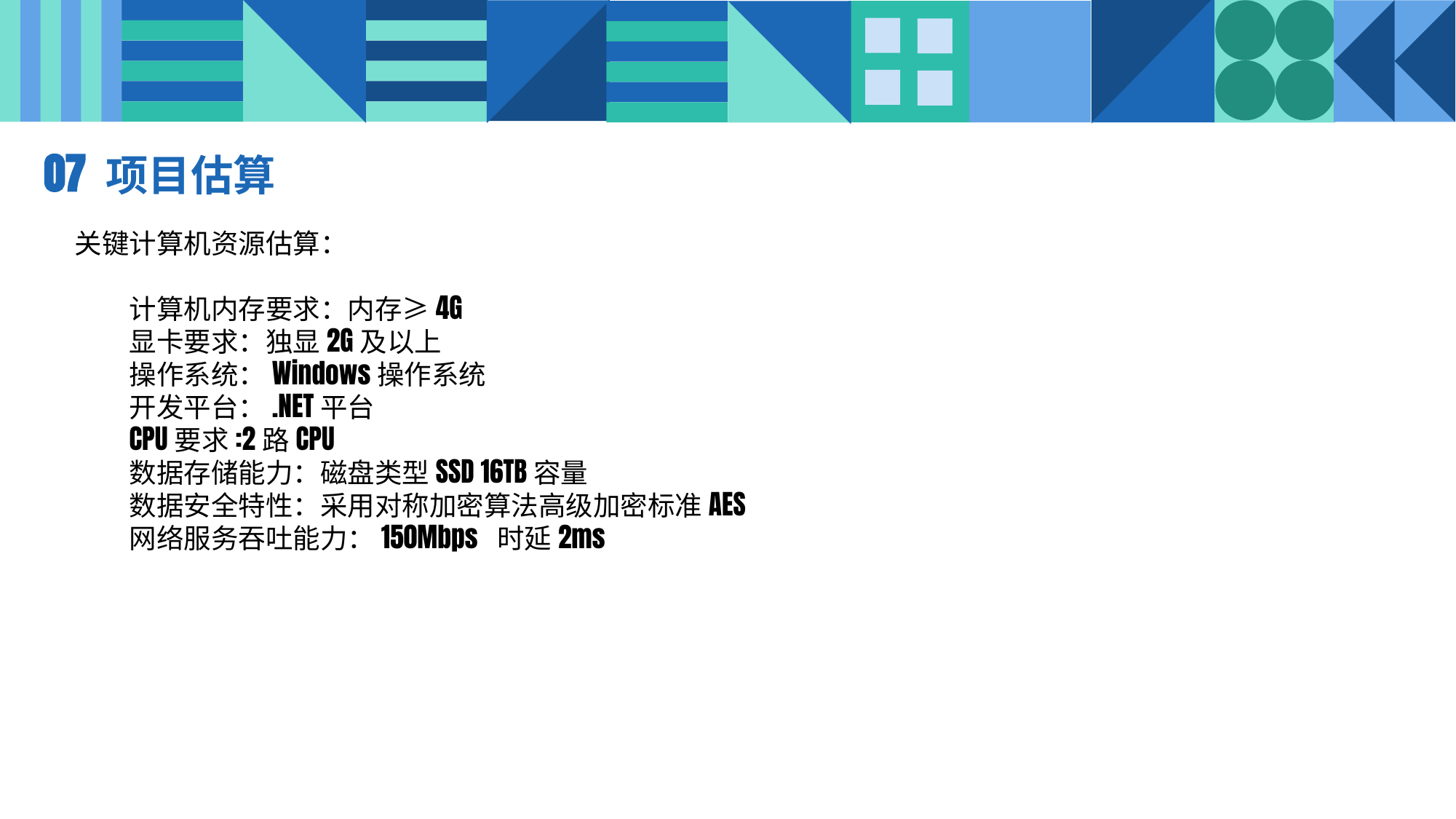

07 项目估算
关键计算机资源估算：

计算机内存要求：内存≥4G
显卡要求：独显2G及以上
操作系统：Windows操作系统
开发平台：.NET平台
CPU要求:2路CPU
数据存储能力：磁盘类型SSD 16TB容量
数据安全特性：采用对称加密算法高级加密标准AES
网络服务吞吐能力：150Mbps  时延2ms